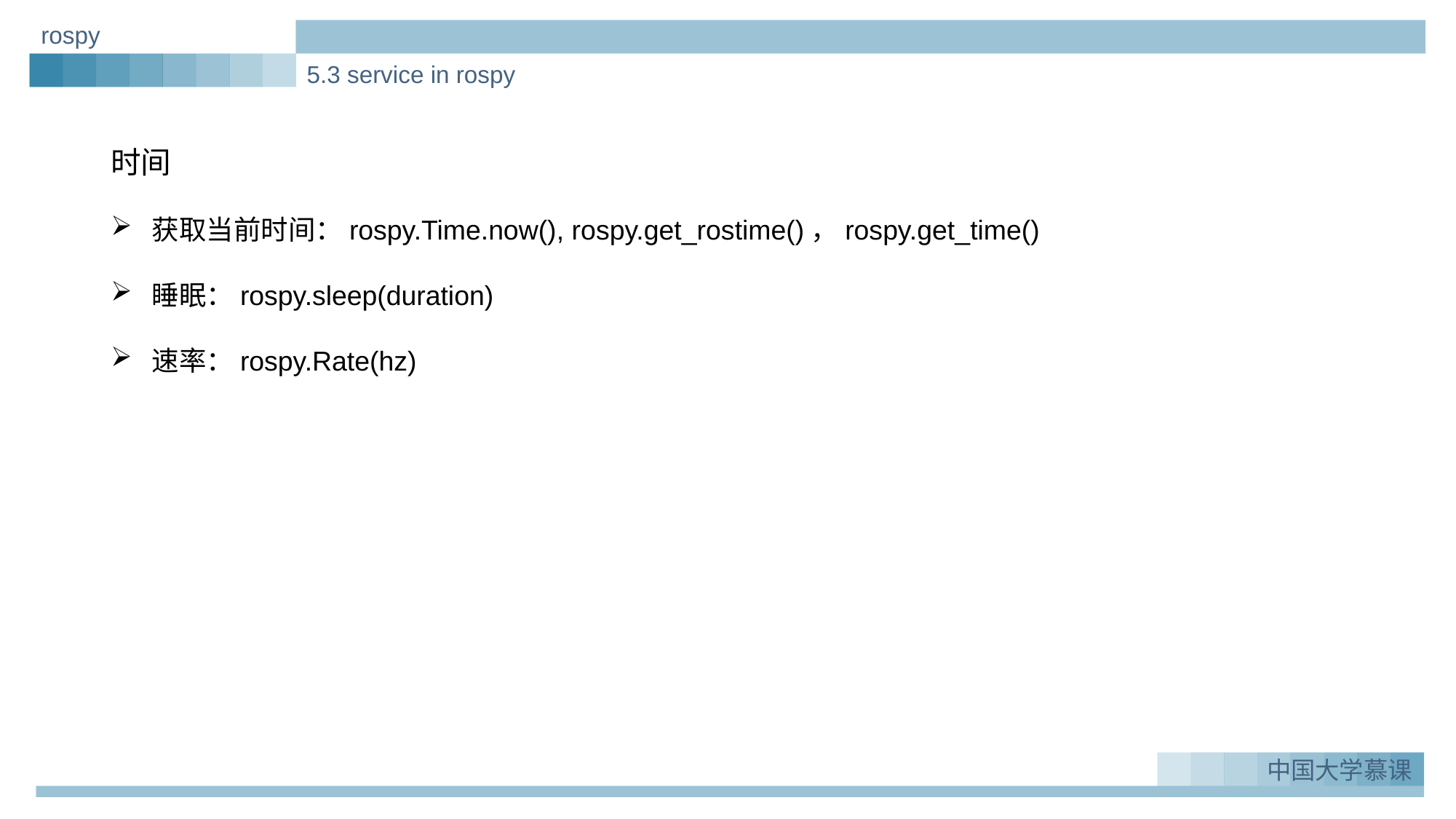

rospy
5.3 service in rospy
时间
获取当前时间：rospy.Time.now(), rospy.get_rostime()，rospy.get_time()
睡眠：rospy.sleep(duration)
速率：rospy.Rate(hz)

中国大学慕课